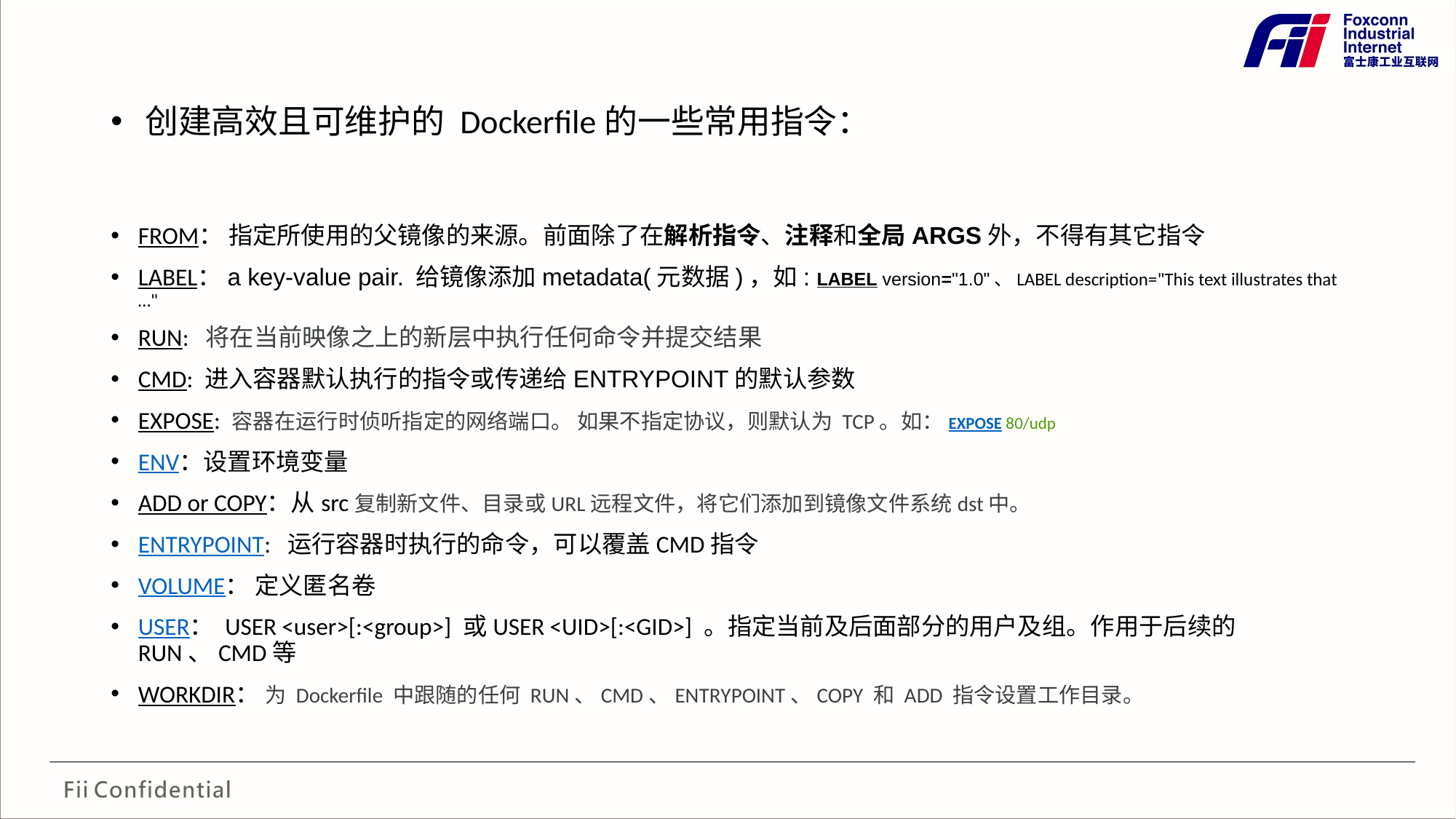

# 创建高效且可维护的 Dockerfile的一些常用指令：
FROM： 指定所使用的父镜像的来源。前面除了在解析指令、注释和全局ARGS外，不得有其它指令
LABEL：a key-value pair. 给镜像添加metadata(元数据)，如: LABEL version="1.0"、LABEL description="This text illustrates that …"
RUN:  将在当前映像之上的新层中执行任何命令并提交结果
CMD: 进入容器默认执行的指令或传递给ENTRYPOINT的默认参数
EXPOSE: 容器在运行时侦听指定的网络端口。 如果不指定协议，则默认为 TCP。如：EXPOSE 80/udp
ENV：设置环境变量
ADD or COPY：从src复制新文件、目录或URL远程文件，将它们添加到镜像文件系统dst中。
ENTRYPOINT:  运行容器时执行的命令，可以覆盖CMD指令
VOLUME： 定义匿名卷
USER： USER <user>[:<group>] 或USER <UID>[:<GID>] 。指定当前及后面部分的用户及组。作用于后续的RUN、CMD等
WORKDIR： 为 Dockerfile 中跟随的任何 RUN、CMD、ENTRYPOINT、COPY 和 ADD 指令设置工作目录。